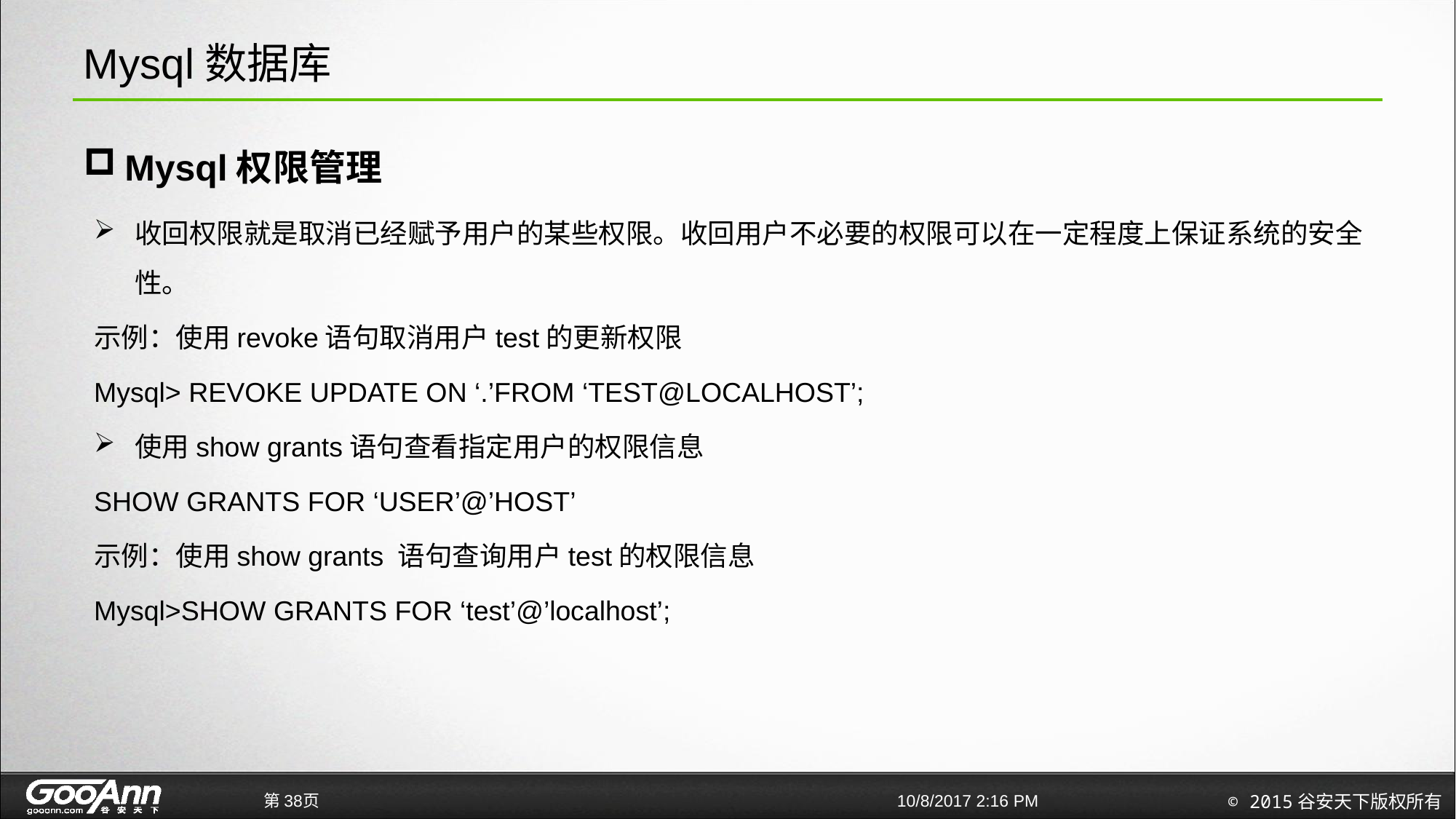

# Mysql数据库
Mysql权限管理
收回权限就是取消已经赋予用户的某些权限。收回用户不必要的权限可以在一定程度上保证系统的安全性。
示例：使用revoke语句取消用户test的更新权限
Mysql> REVOKE UPDATE ON ‘.’FROM ‘TEST@LOCALHOST’;
使用show grants语句查看指定用户的权限信息
SHOW GRANTS FOR ‘USER’@’HOST’
示例：使用show grants 语句查询用户test的权限信息
Mysql>SHOW GRANTS FOR ‘test’@’localhost’;